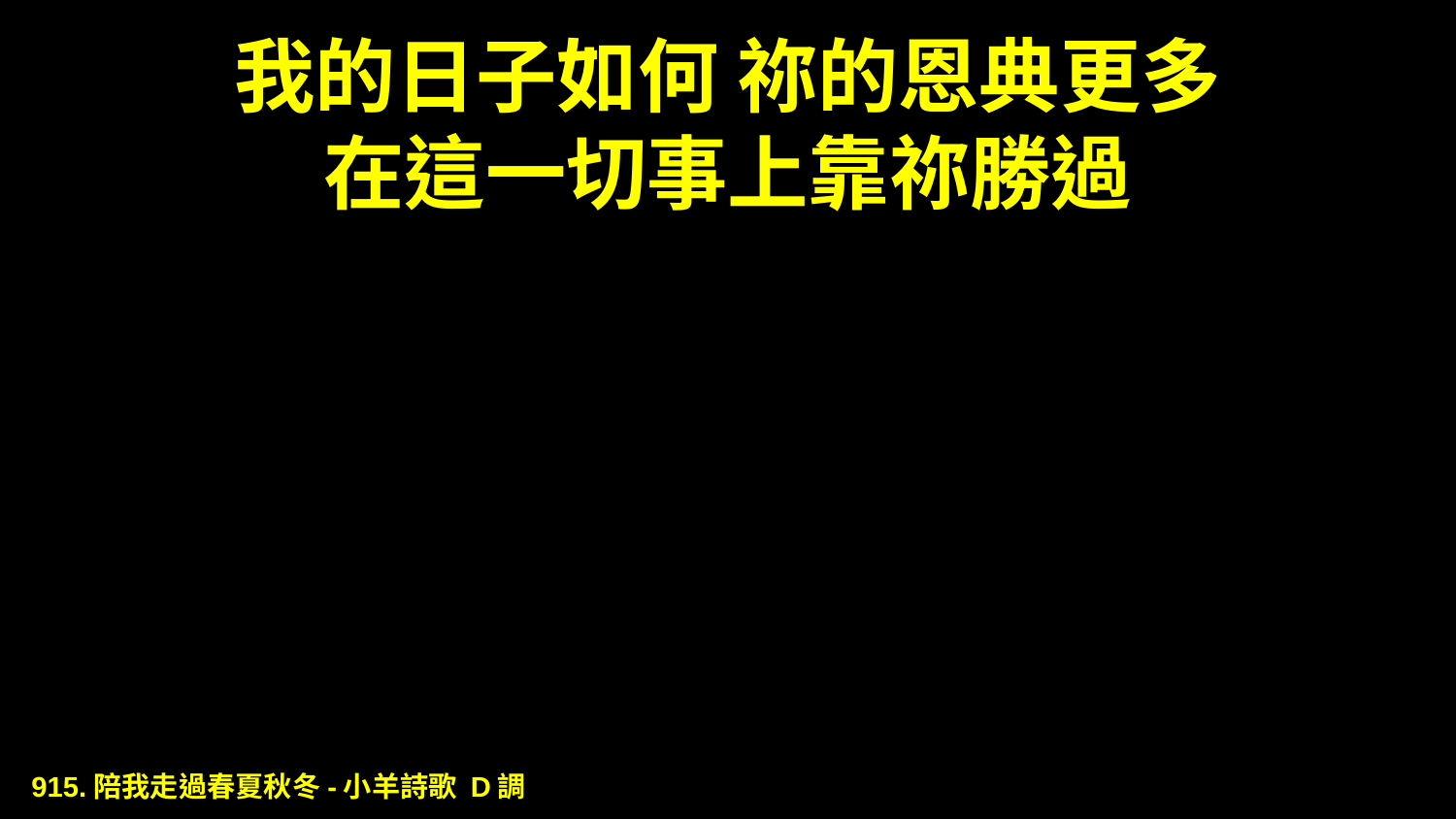

# 我的日子如何 祢的恩典更多 在這一切事上靠祢勝過
915.陪我走過春夏秋冬-小羊詩歌 D調